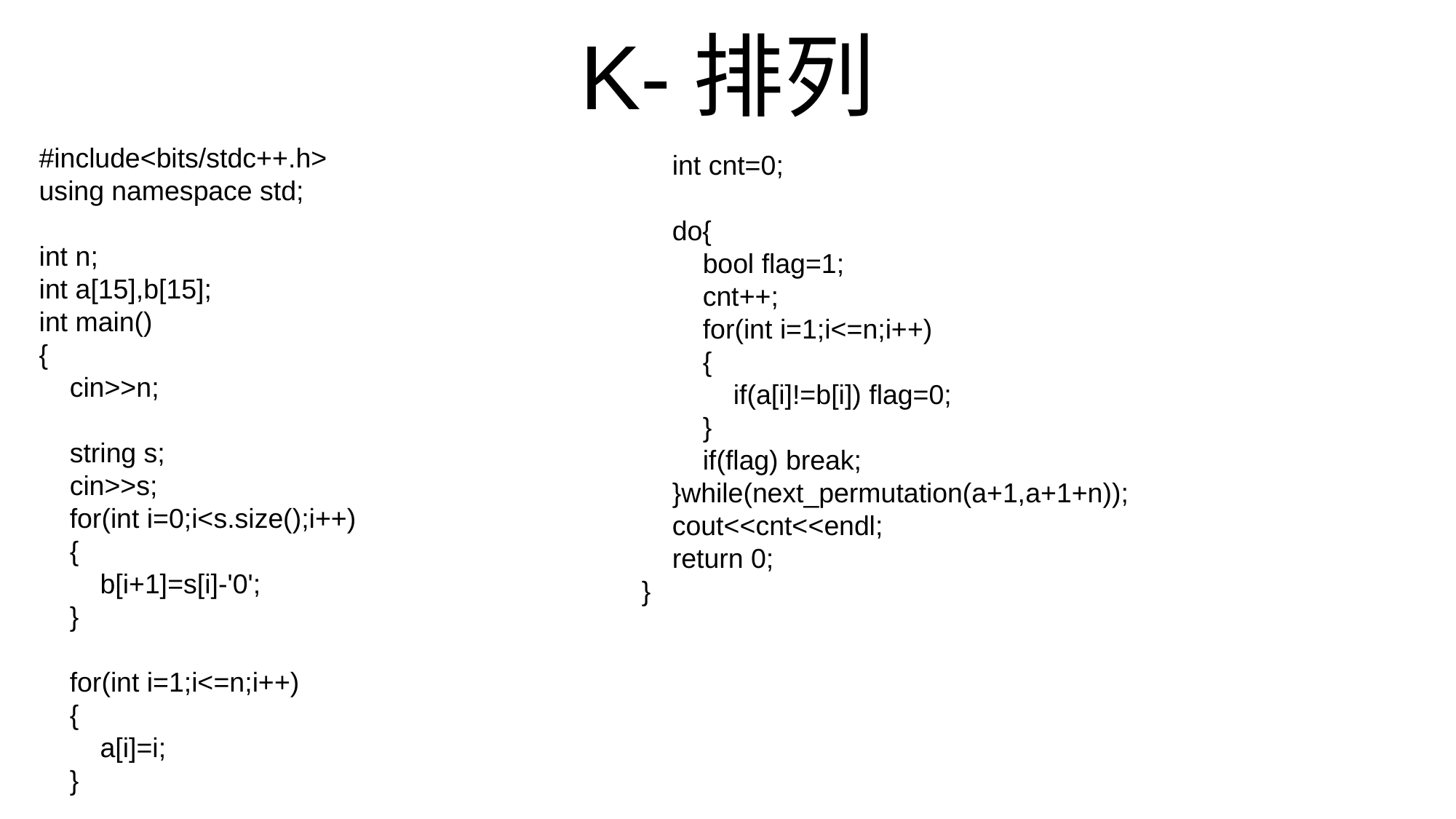

# K-排列

    int cnt=0;

    do{
        bool flag=1;
        cnt++;
        for(int i=1;i<=n;i++)
        {
            if(a[i]!=b[i]) flag=0;
        }
        if(flag) break;
    }while(next_permutation(a+1,a+1+n));
    cout<<cnt<<endl;
    return 0;
}
#include<bits/stdc++.h>
using namespace std;

int n;
int a[15],b[15];
int main()
{
    cin>>n;

    string s;
    cin>>s;
    for(int i=0;i<s.size();i++)
    {
        b[i+1]=s[i]-'0';
    }

    for(int i=1;i<=n;i++)
    {
        a[i]=i;
    }